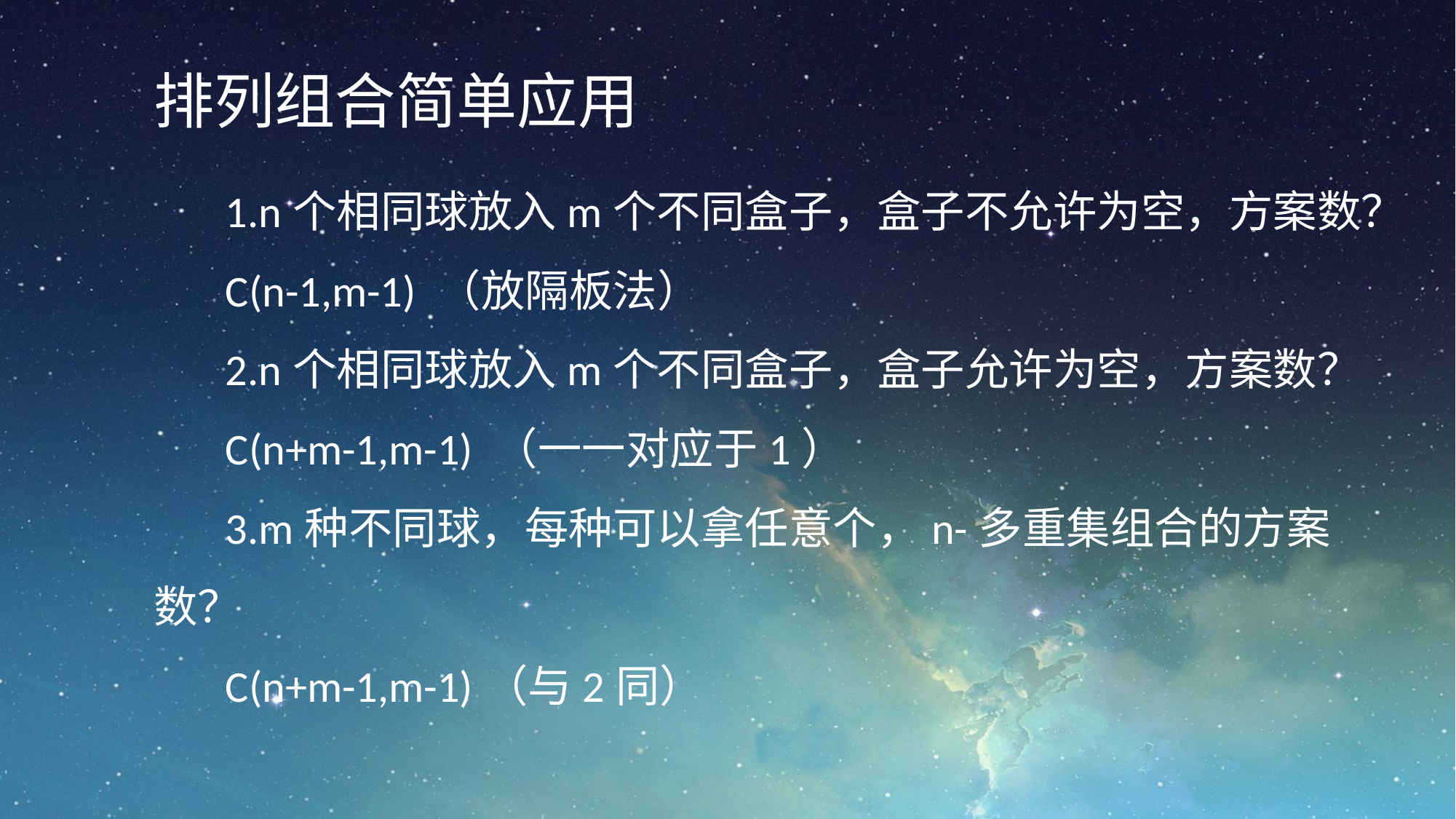

排列组合简单应用
1.n个相同球放入m个不同盒子，盒子不允许为空，方案数？
C(n-1,m-1) （放隔板法）
2.n个相同球放入m个不同盒子，盒子允许为空，方案数？
C(n+m-1,m-1) （一一对应于1）
3.m种不同球，每种可以拿任意个，n-多重集组合的方案数？
C(n+m-1,m-1)（与2同）